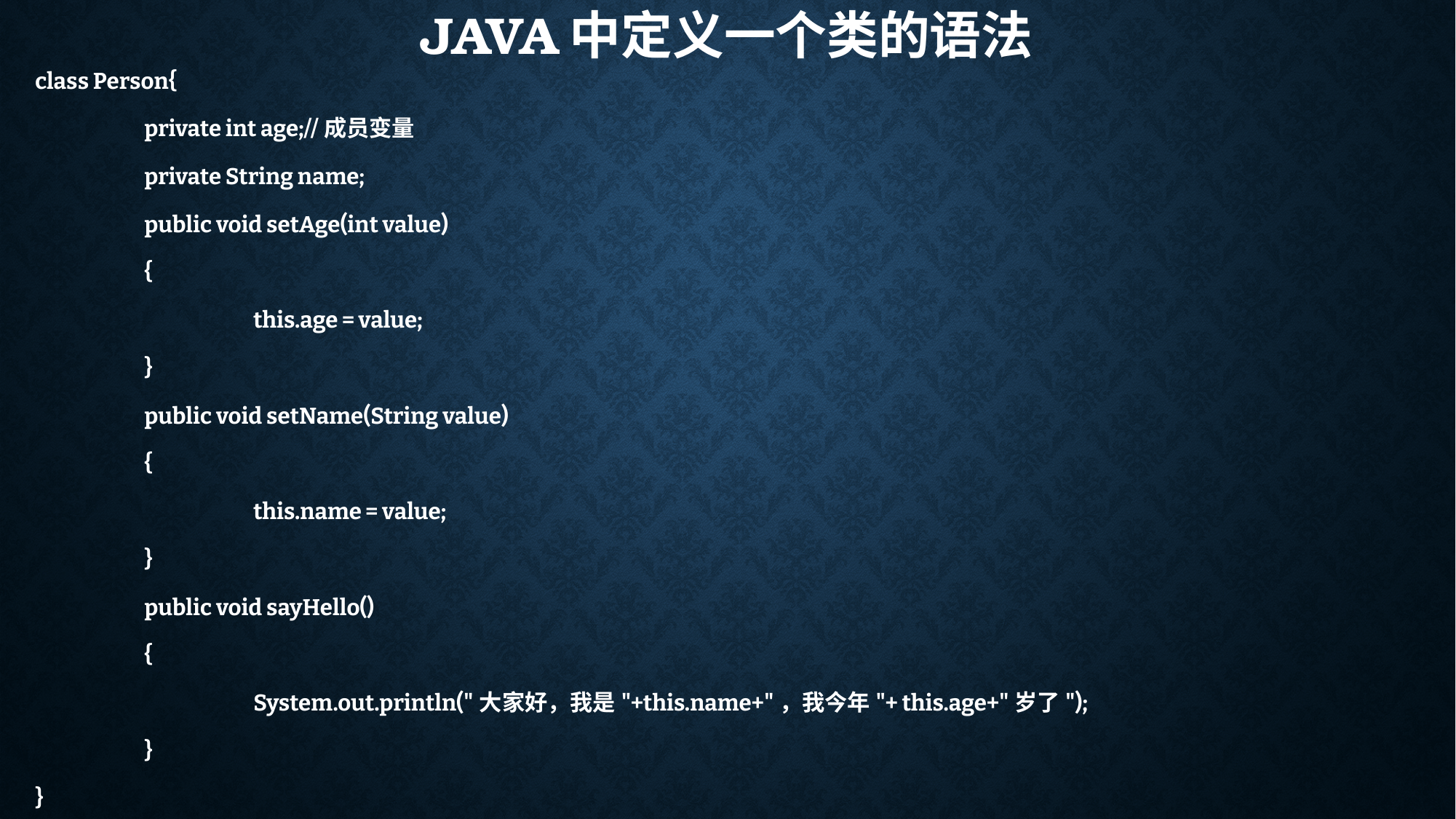

# Java中定义一个类的语法
class Person{
	private int age;//成员变量
	private String name;
	public void setAge(int value)
	{
		this.age = value;
	}
	public void setName(String value)
	{
		this.name = value;
	}
	public void sayHello()
	{
		System.out.println("大家好，我是"+this.name+"，我今年"+ this.age+"岁了");
	}
}